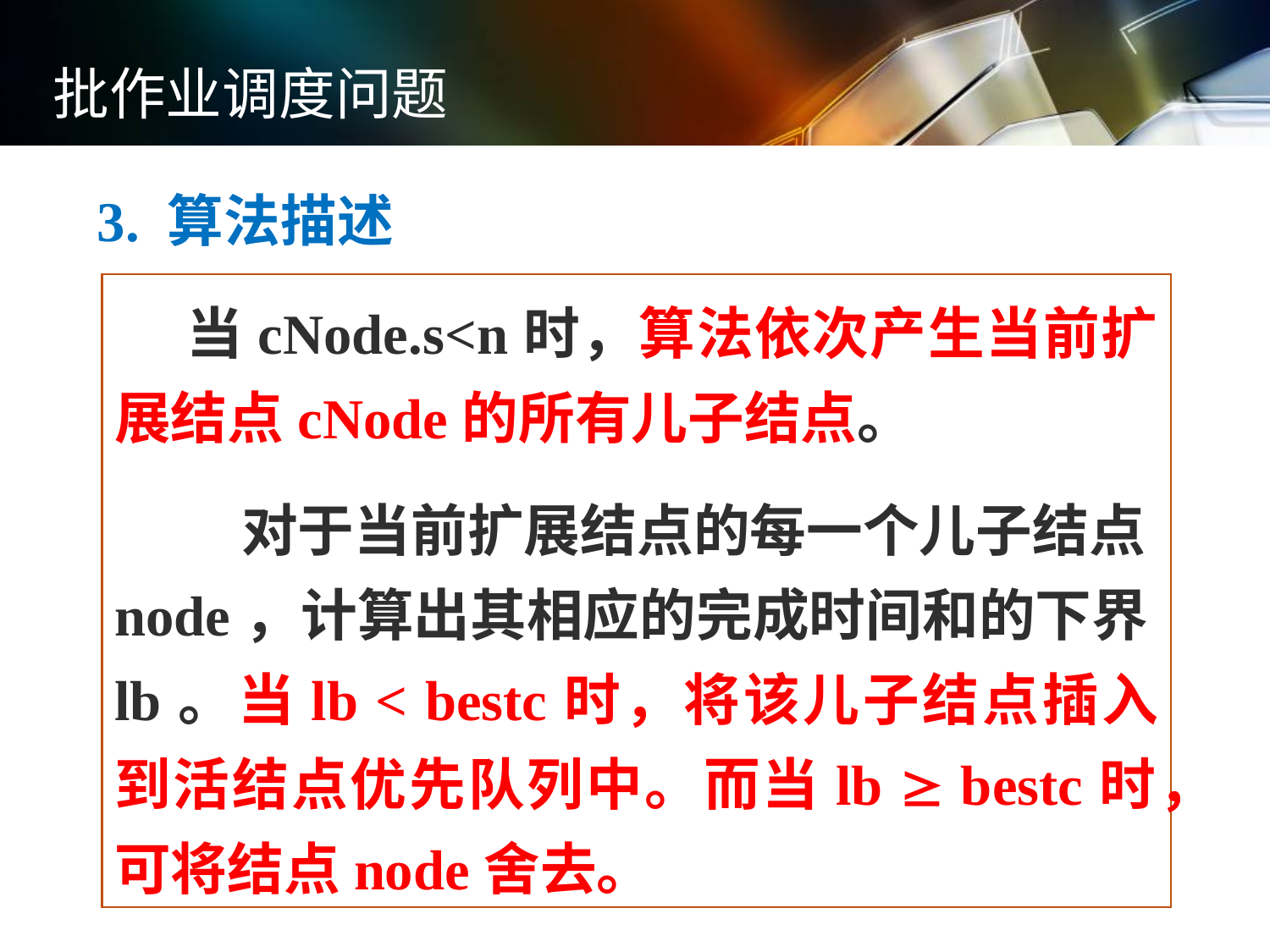

批作业调度问题
3. 算法描述

    当cNode.s<n时，算法依次产生当前扩展结点cNode的所有儿子结点。
	对于当前扩展结点的每一个儿子结点node，计算出其相应的完成时间和的下界lb。当lb < bestc时，将该儿子结点插入到活结点优先队列中。而当lb ≥ bestc时，可将结点node舍去。